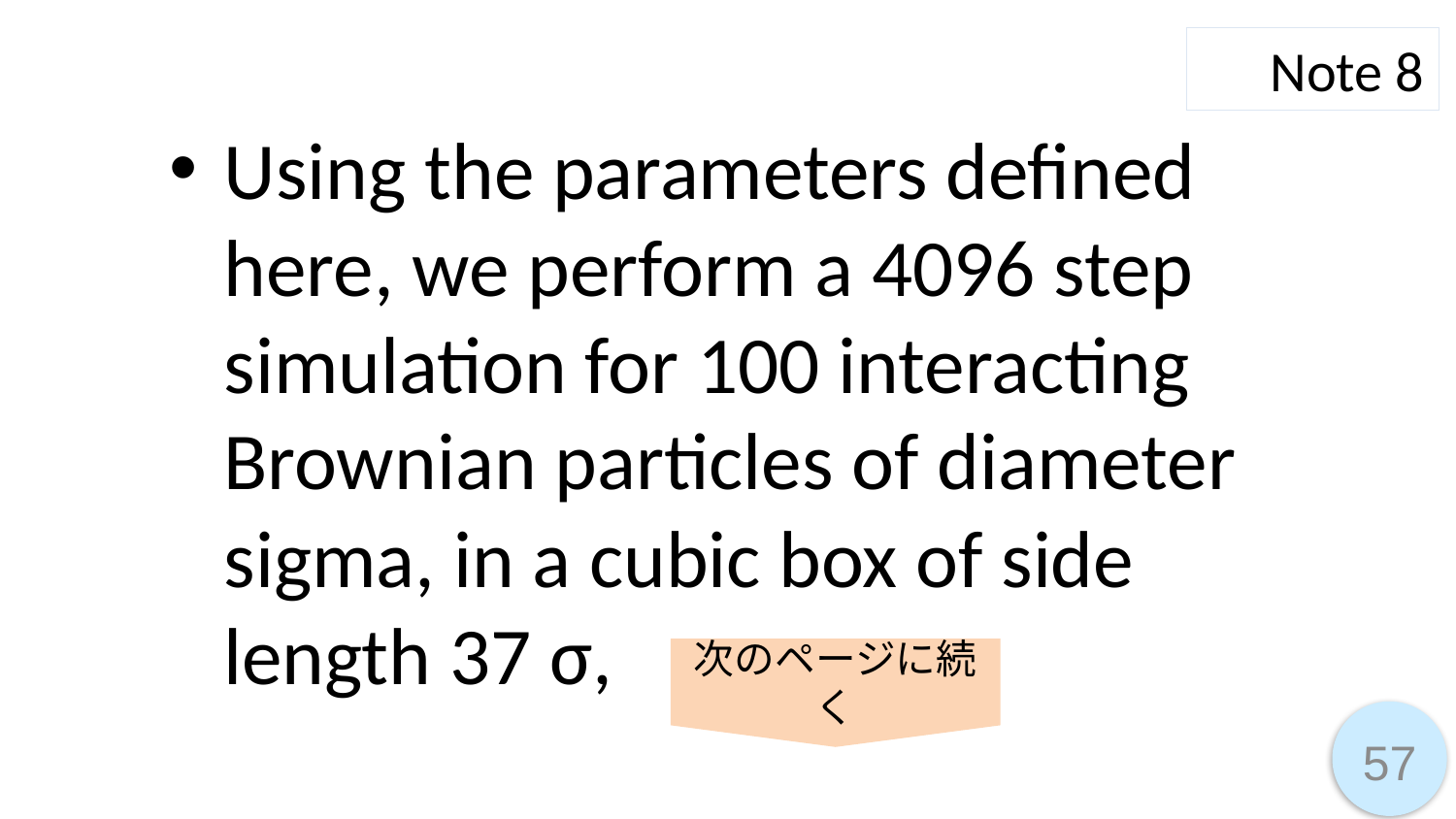

Note 8
Using the parameters defined here, we perform a 4096 step simulation for 100 interacting Brownian particles of diameter sigma, in a cubic box of side length 37 σ,
次のページに続く
57